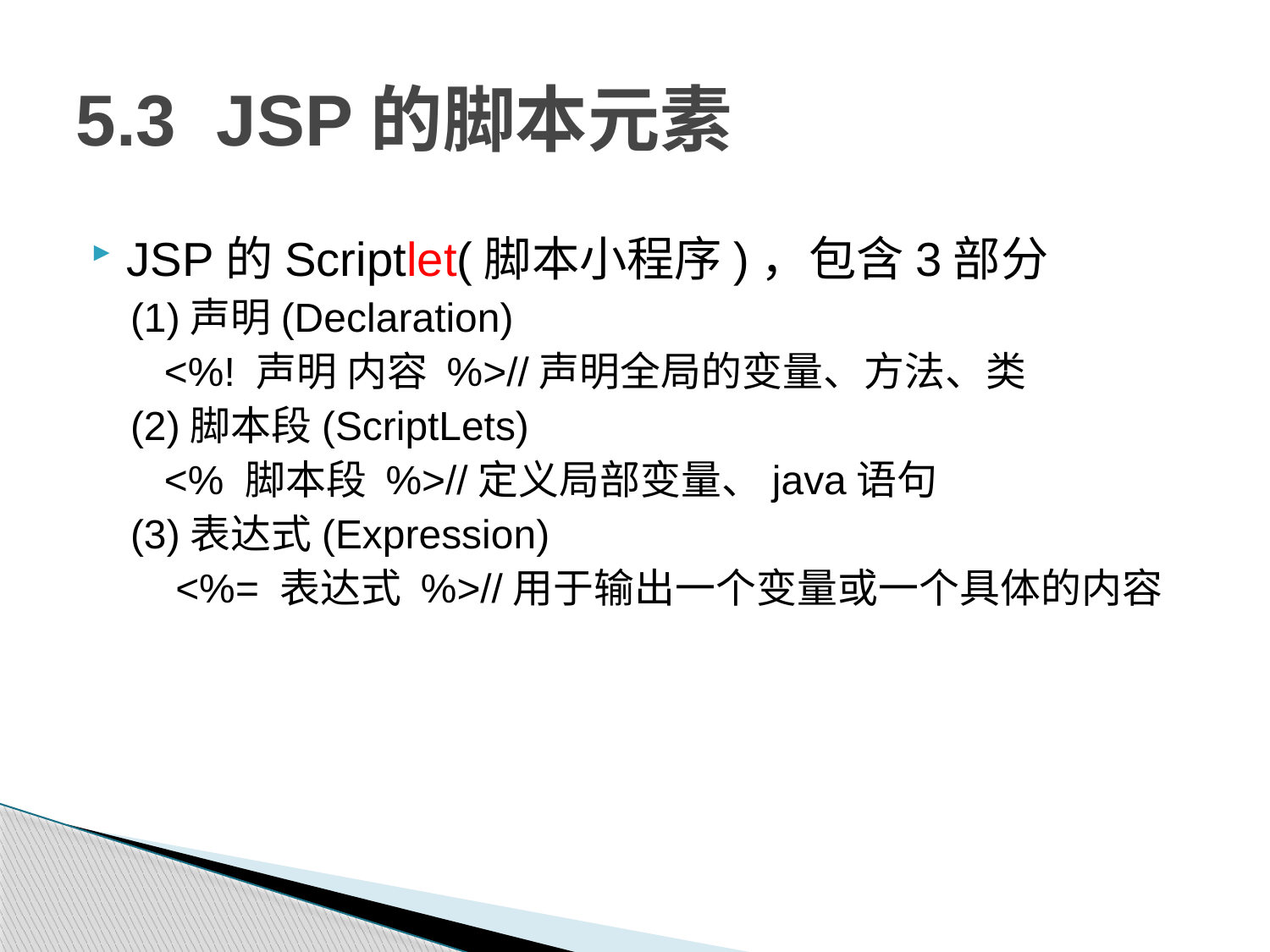

# 5.3  JSP的脚本元素
JSP的Scriptlet(脚本小程序)，包含3部分
(1)声明(Declaration)
   <%! 声明 内容 %>//声明全局的变量、方法、类
(2)脚本段(ScriptLets)
   <% 脚本段 %>//定义局部变量、java语句
(3)表达式(Expression)
    <%= 表达式 %>//用于输出一个变量或一个具体的内容